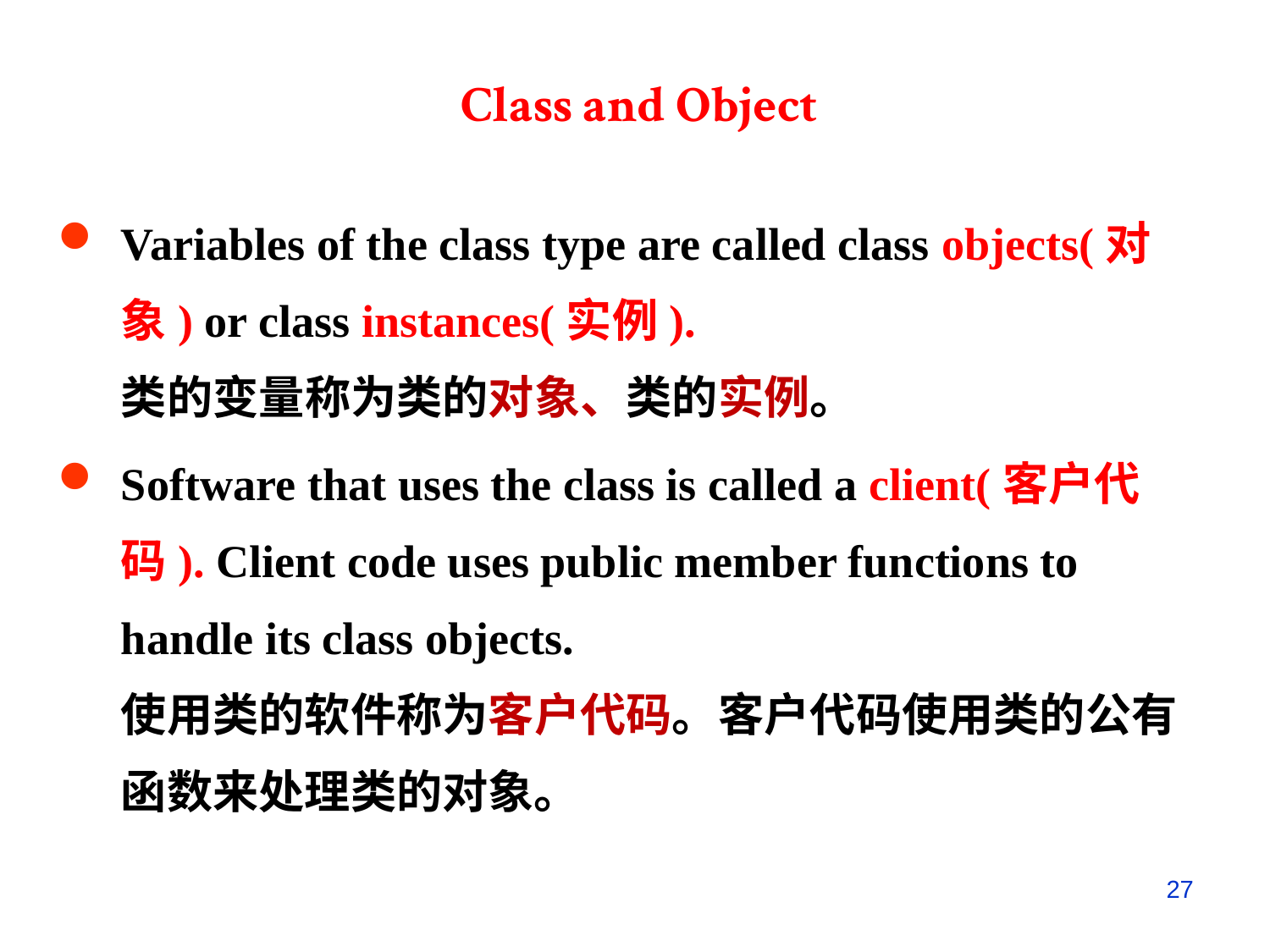

Class and Object
Variables of the class type are called class objects(对象) or class instances(实例).
类的变量称为类的对象、类的实例。
Software that uses the class is called a client(客户代码). Client code uses public member functions to handle its class objects.
使用类的软件称为客户代码。客户代码使用类的公有函数来处理类的对象。
27